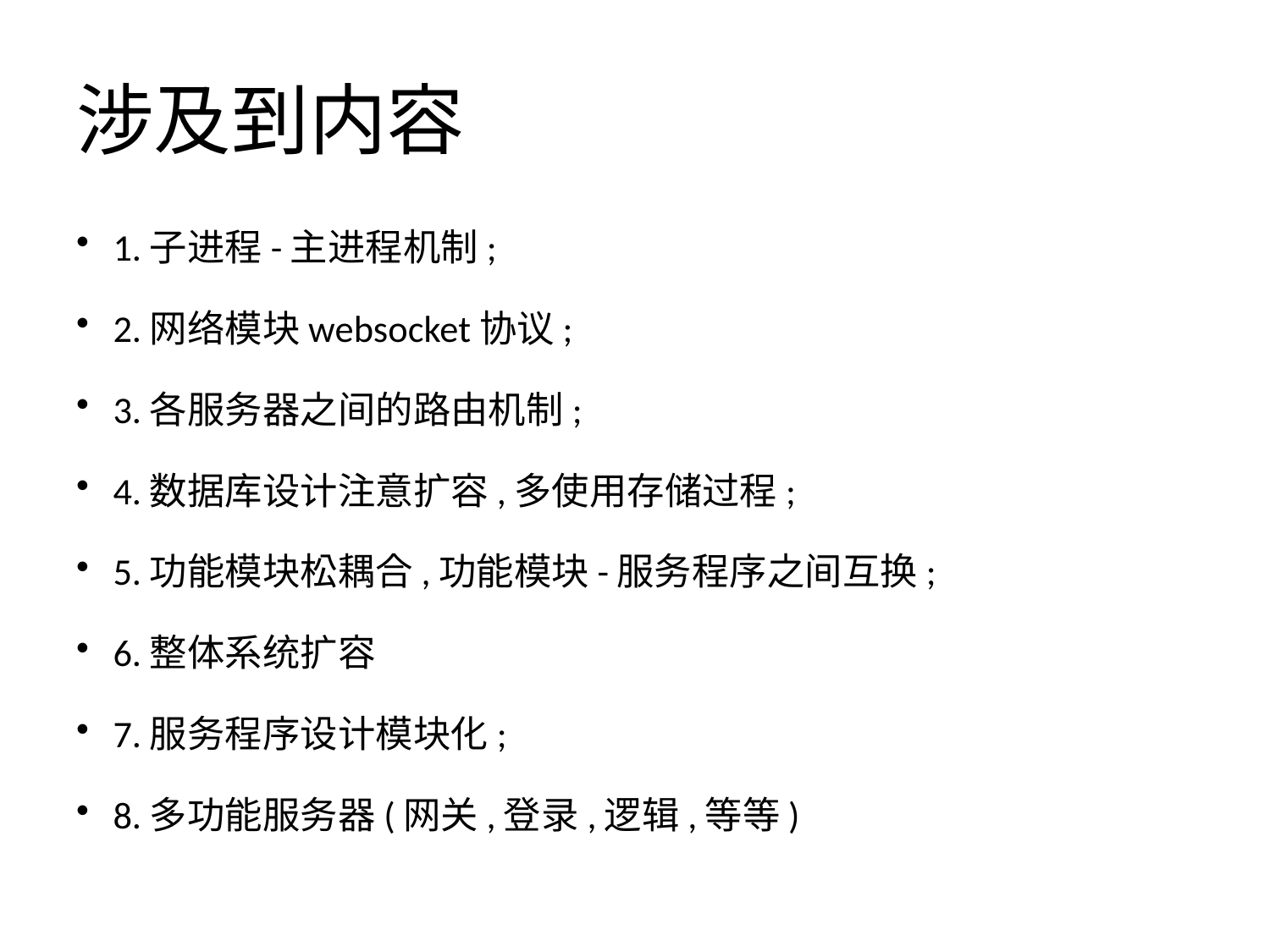

# 涉及到内容
1.子进程-主进程机制;

2.网络模块websocket协议;

3.各服务器之间的路由机制;

4.数据库设计注意扩容,多使用存储过程;

5.功能模块松耦合,功能模块-服务程序之间互换;

6.整体系统扩容

7.服务程序设计模块化;

8.多功能服务器(网关,登录,逻辑,等等)